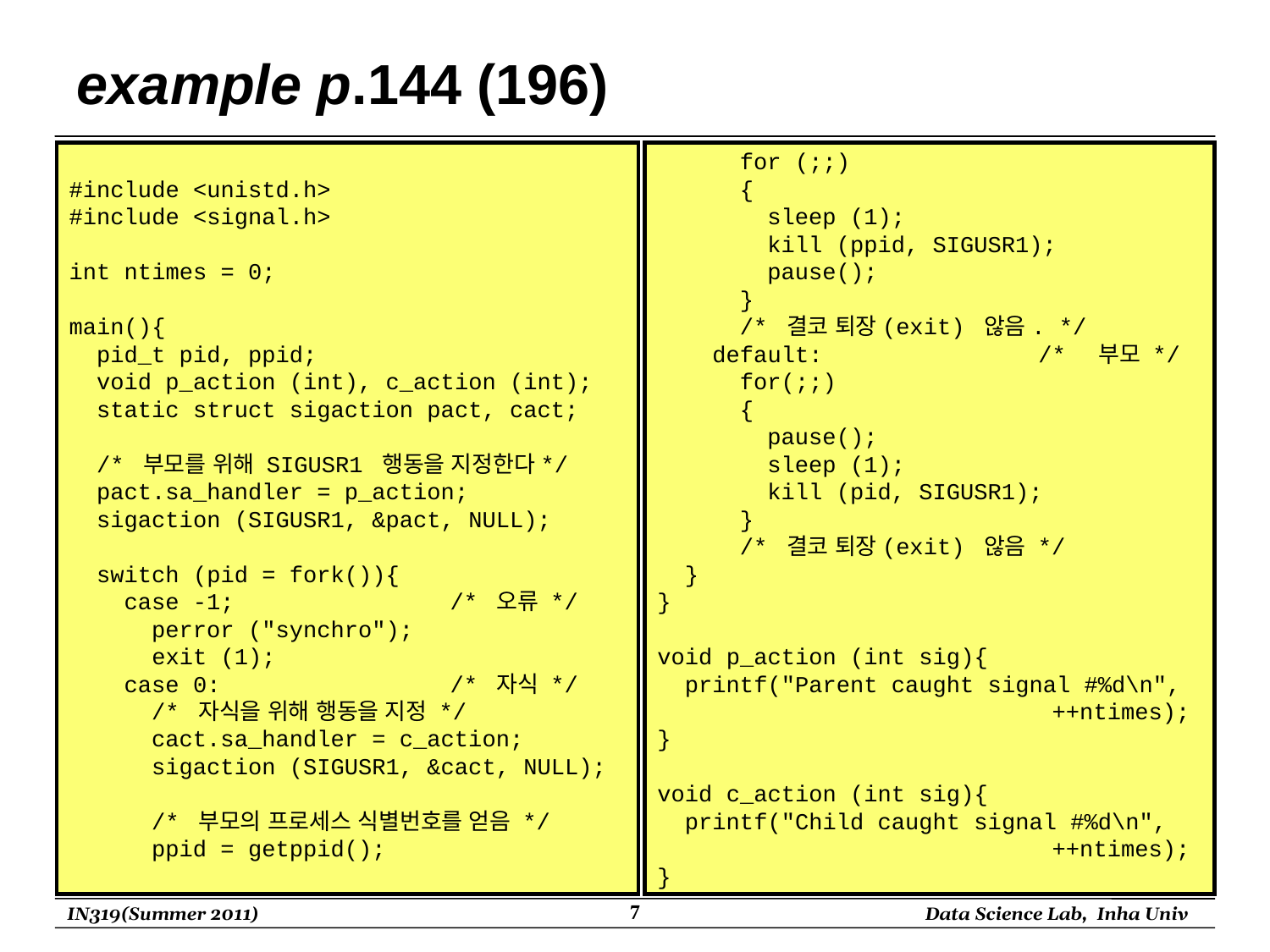

# example p.144 (196)
#include <unistd.h>
#include <signal.h>

int ntimes = 0;

main(){
  pid_t pid, ppid;
  void p_action (int), c_action (int);
  static struct sigaction pact, cact;

  /* 부모를 위해 SIGUSR1 행동을 지정한다*/
  pact.sa_handler = p_action;
  sigaction (SIGUSR1, &pact, NULL);

  switch (pid = fork()){
    case ­-1;		/* 오류 */
      perror ("synchro");
      exit (1);
    case 0: 		/* 자식 */
      /* 자식을 위해 행동을 지정 */
      cact.sa_handler = c_action;
      sigaction (SIGUSR1, &cact, NULL);

      /* 부모의 프로세스 식별번호를 얻음 */
      ppid = getppid();
      for (;;)
      {
        sleep (1);
        kill (ppid, SIGUSR1);
        pause();
      }
      /* 결코 퇴장(exit) 않음. */
    default: 		/*  부모 */
      for(;;)
      {
        pause();
        sleep (1);
        kill (pid, SIGUSR1);
      }
      /* 결코 퇴장(exit) 않음 */
  }
}

void p_action (int sig){
  printf("Parent caught signal #%d\n",
			 ++ntimes);
}

void c_action (int sig){
  printf("Child caught signal #%d\n",
			 ++ntimes);
}

7